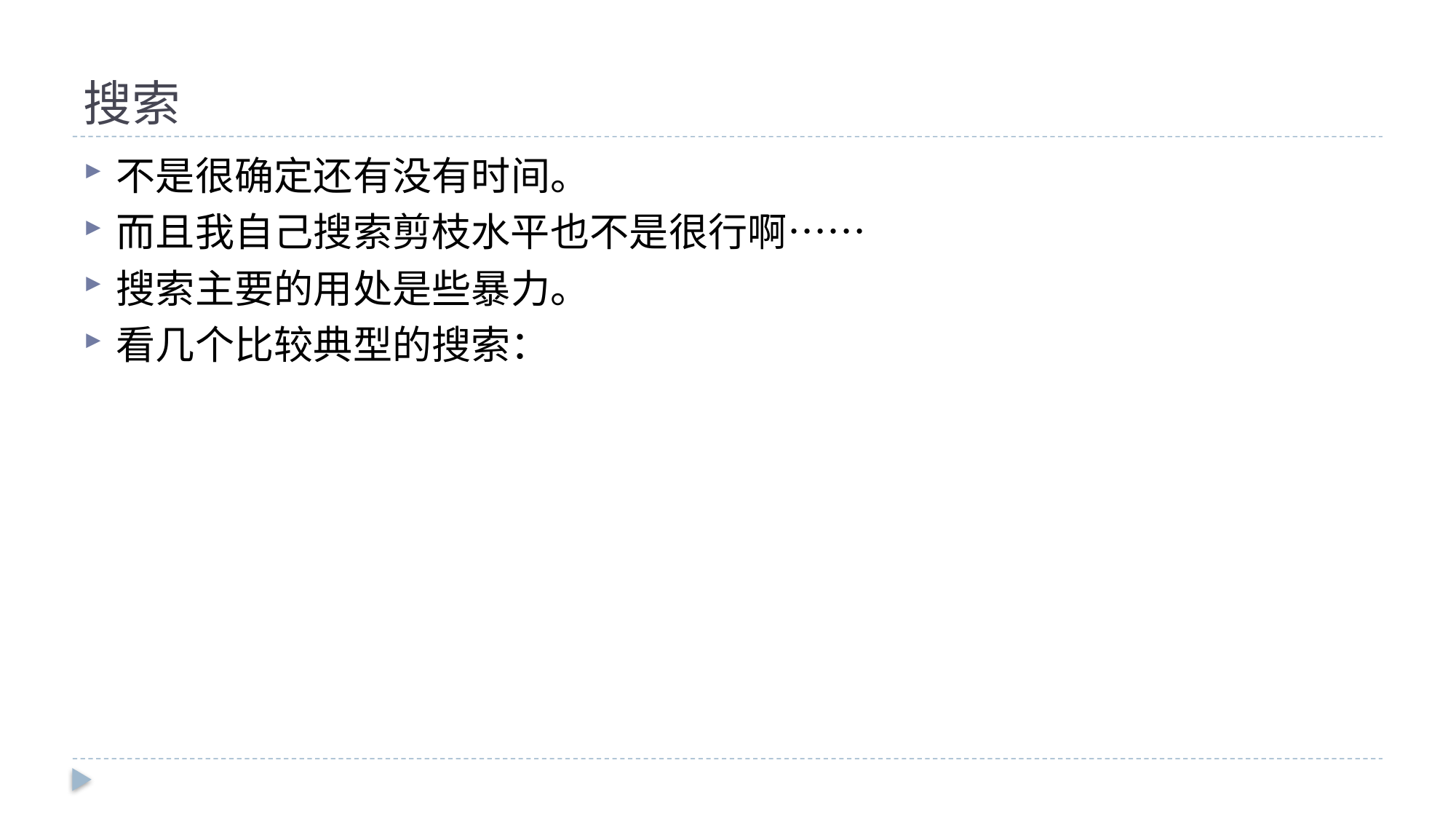

# 搜索
不是很确定还有没有时间。
而且我自己搜索剪枝水平也不是很行啊……
搜索主要的用处是些暴力。
看几个比较典型的搜索：